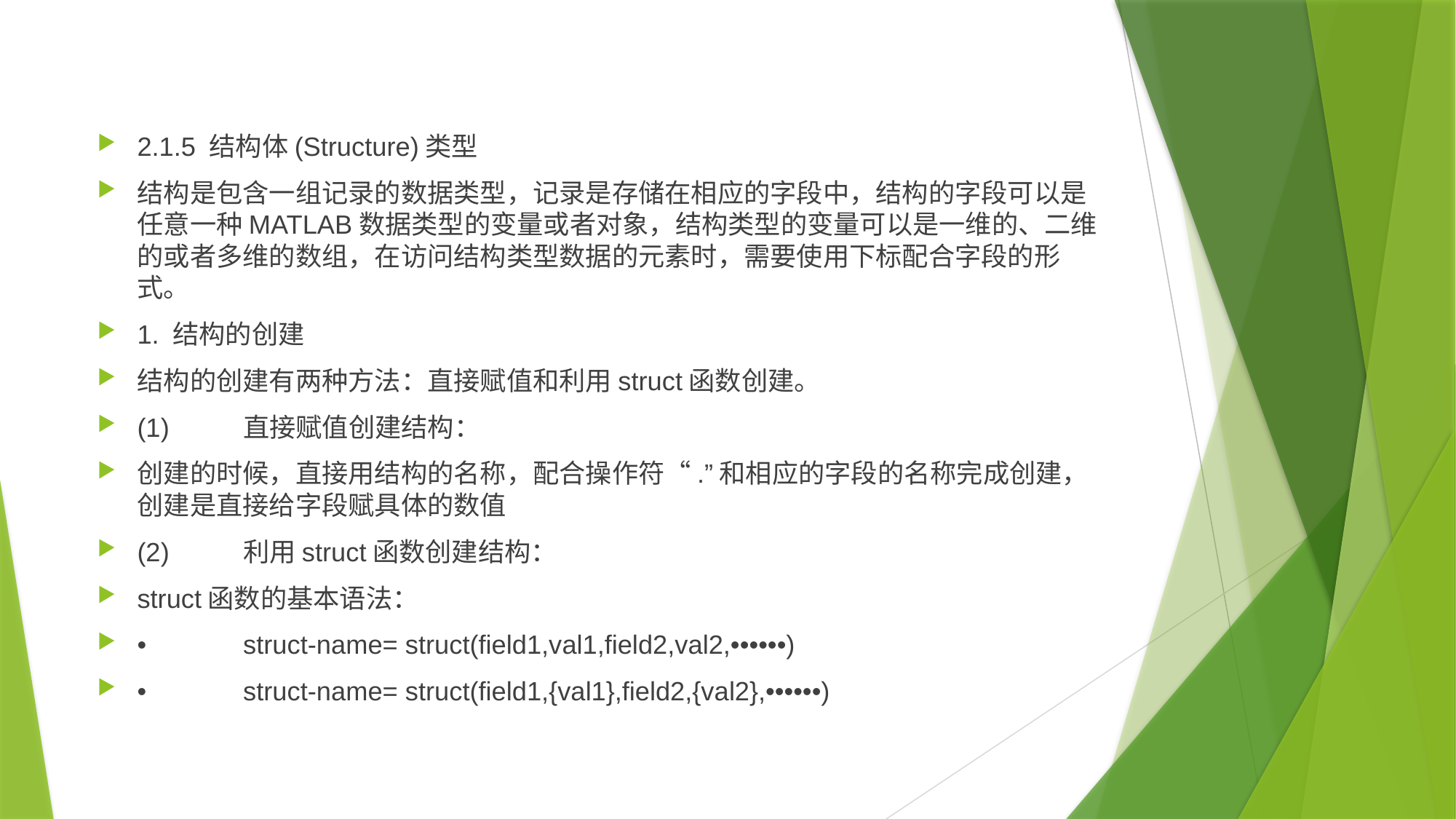

2.1.5 结构体(Structure)类型
结构是包含一组记录的数据类型，记录是存储在相应的字段中，结构的字段可以是任意一种MATLAB数据类型的变量或者对象，结构类型的变量可以是一维的、二维的或者多维的数组，在访问结构类型数据的元素时，需要使用下标配合字段的形式。
1. 结构的创建
结构的创建有两种方法：直接赋值和利用struct函数创建。
(1)	直接赋值创建结构：
创建的时候，直接用结构的名称，配合操作符“.”和相应的字段的名称完成创建，创建是直接给字段赋具体的数值
(2)	利用struct函数创建结构：
struct函数的基本语法：
•	struct-name= struct(field1,val1,field2,val2,••••••)
•	struct-name= struct(field1,{val1},field2,{val2},••••••)